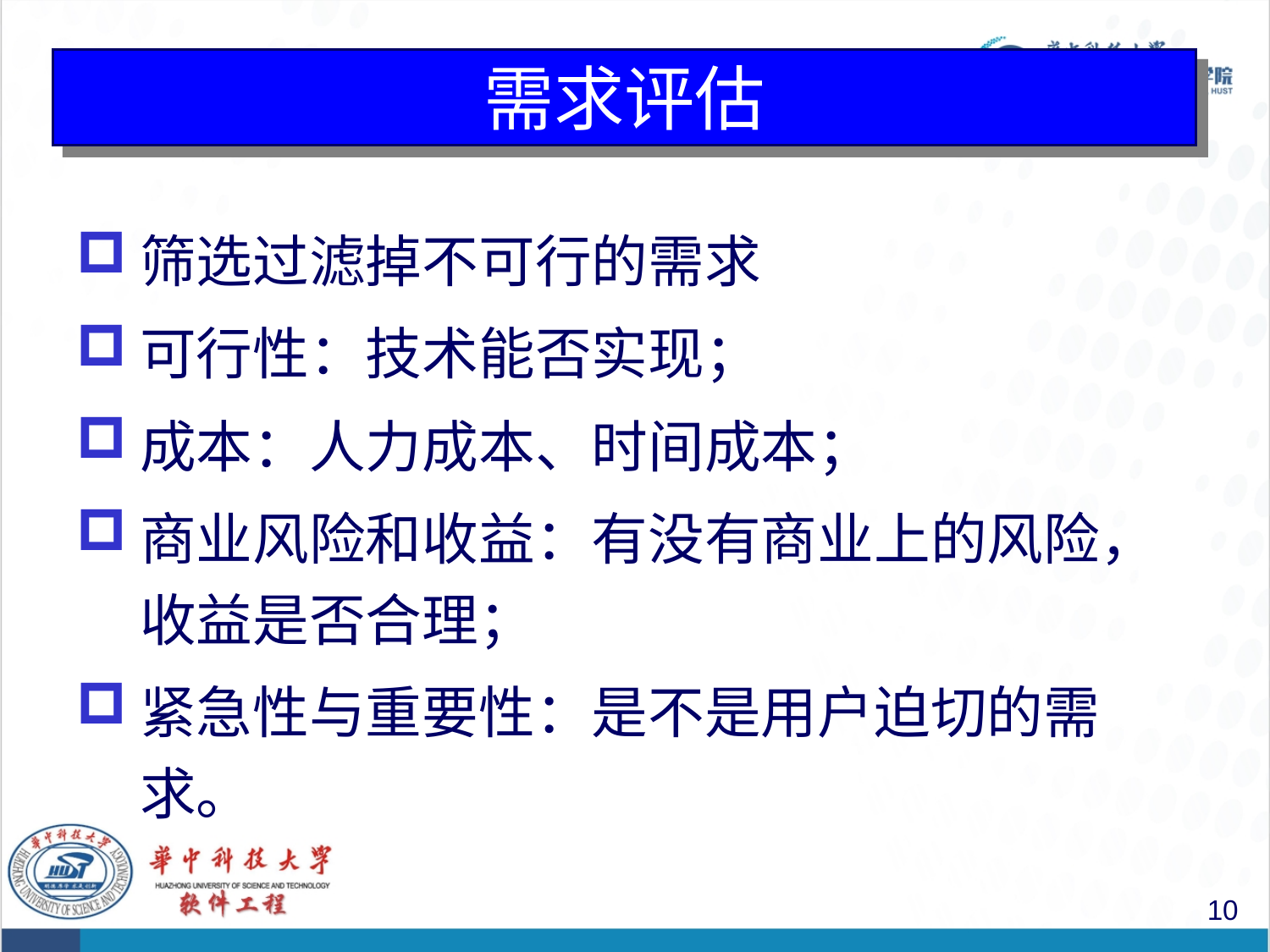

# 需求评估
筛选过滤掉不可行的需求
可行性：技术能否实现；
成本：人力成本、时间成本；
商业风险和收益：有没有商业上的风险，收益是否合理；
紧急性与重要性：是不是用户迫切的需求。

10